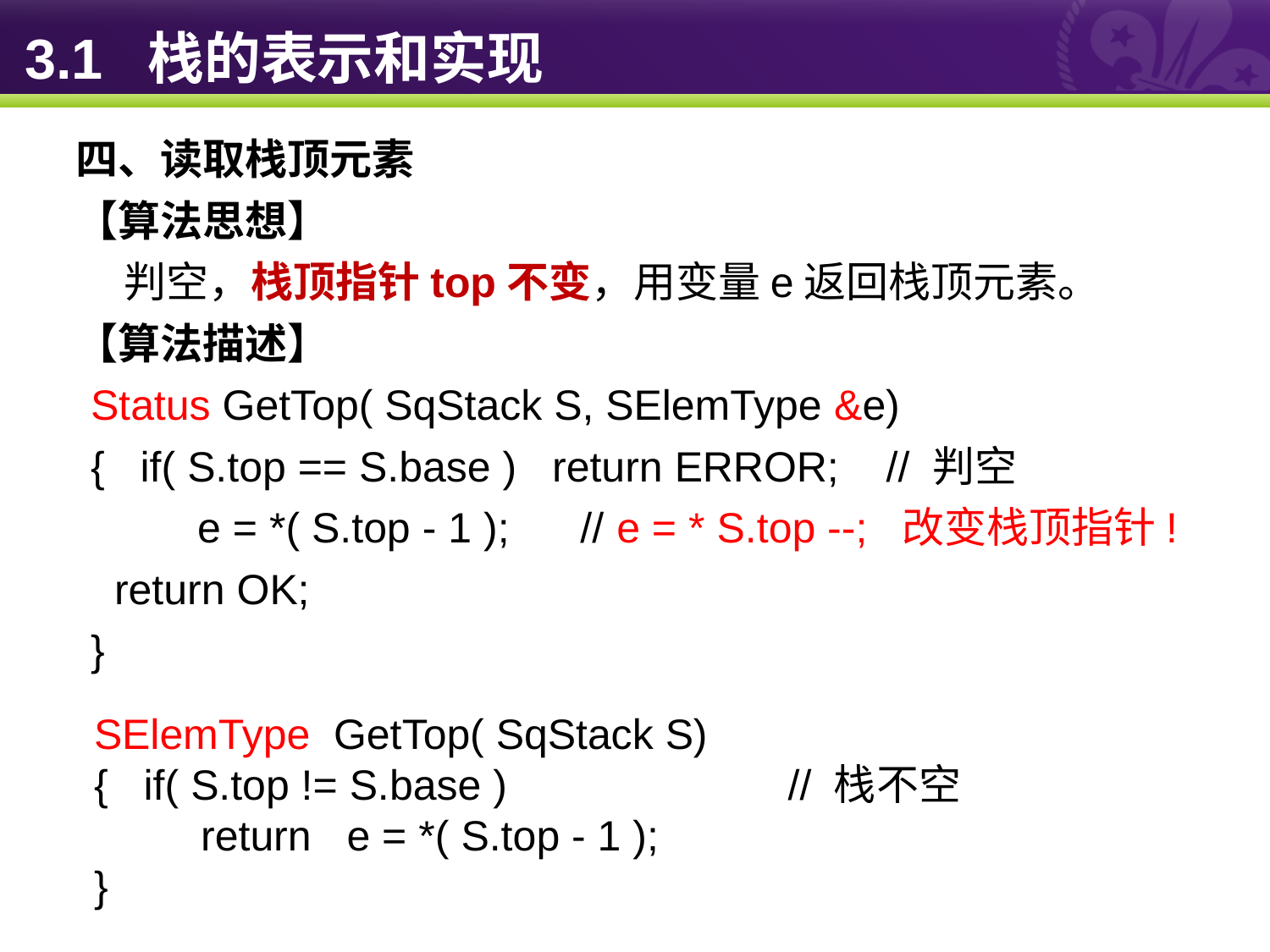

# 3.1  栈的表示和实现
四、读取栈顶元素
【算法思想】
    判空，栈顶指针top不变，用变量e返回栈顶元素。
【算法描述】
Status GetTop( SqStack S, SElemType &e)
{   if( S.top == S.base )   return ERROR;    // 判空
         e = *( S.top - 1 );      // e = * S.top --;  改变栈顶指针!
  return OK;
}
SElemType  GetTop( SqStack S)
{   if( S.top != S.base )	  	     // 栈不空
         return   e = *( S.top - 1 );
}